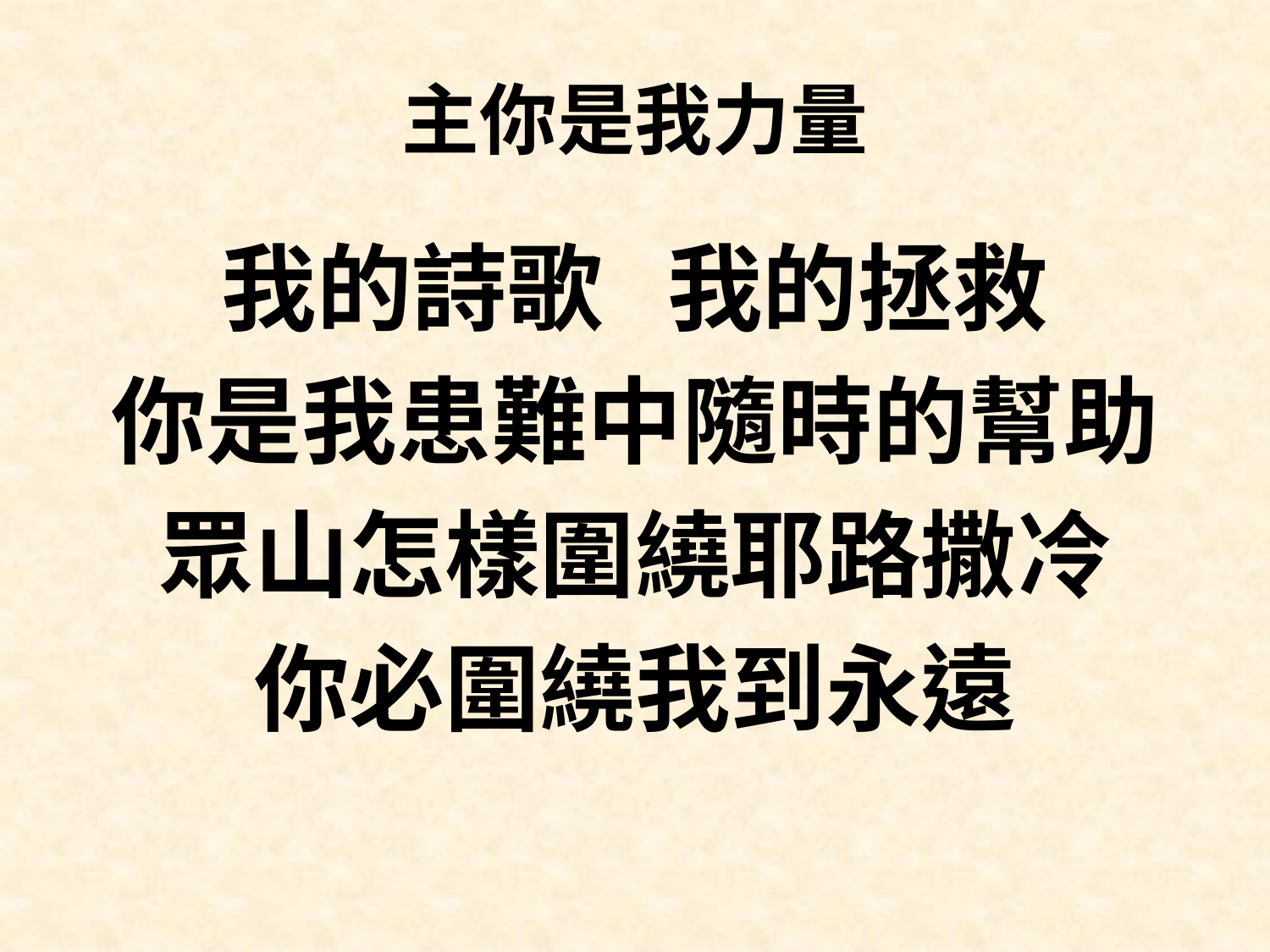

# 主你是我力量
我的詩歌   我的拯救
你是我患難中隨時的幫助
眾山怎樣圍繞耶路撒冷
你必圍繞我到永遠